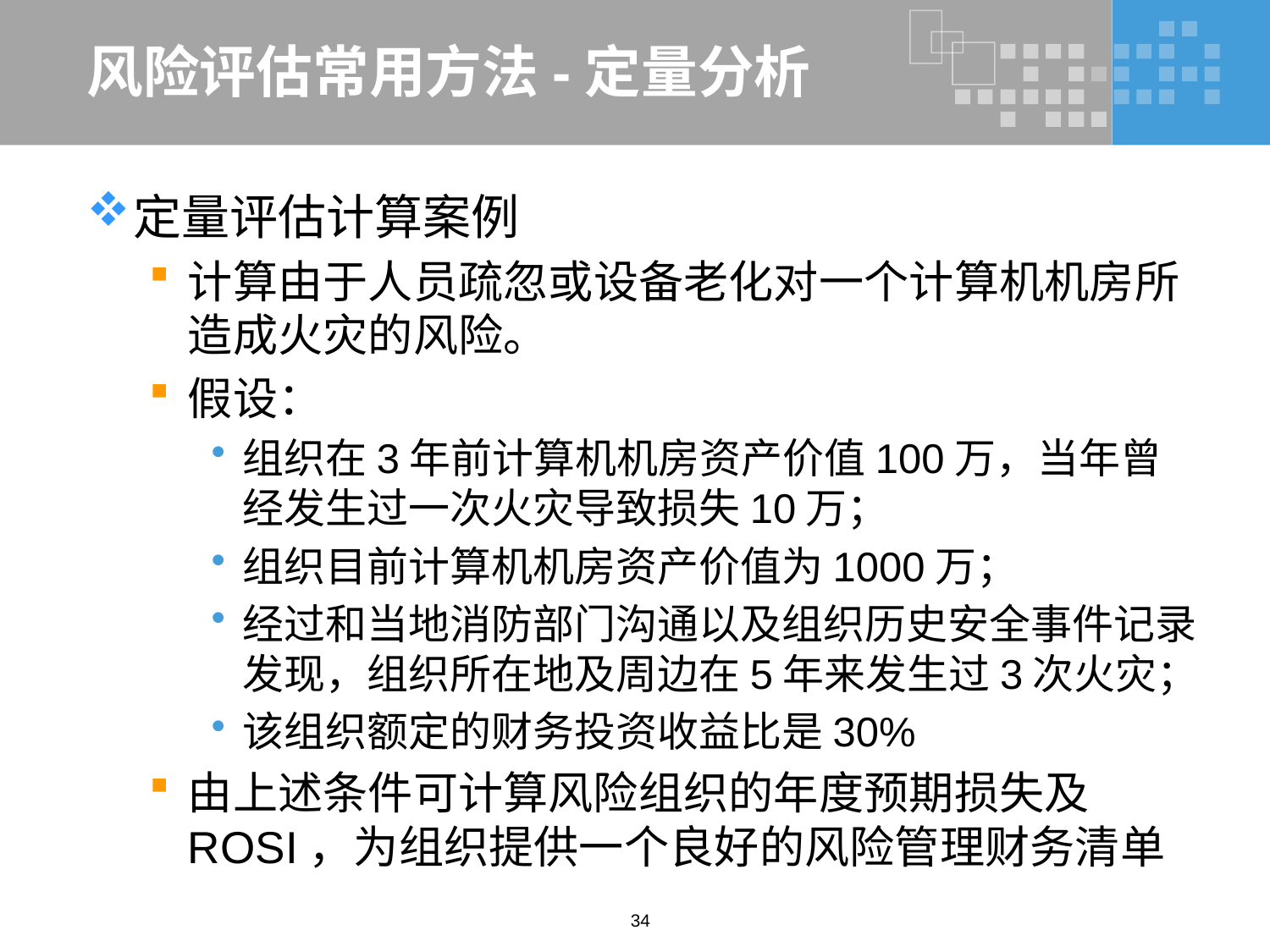

# 风险评估常用方法-定量分析
定量评估计算案例
计算由于人员疏忽或设备老化对一个计算机机房所造成火灾的风险。
假设：
组织在3年前计算机机房资产价值100万，当年曾经发生过一次火灾导致损失10万；
组织目前计算机机房资产价值为1000万；
经过和当地消防部门沟通以及组织历史安全事件记录发现，组织所在地及周边在5年来发生过3次火灾；
该组织额定的财务投资收益比是30%
由上述条件可计算风险组织的年度预期损失及ROSI，为组织提供一个良好的风险管理财务清单
34